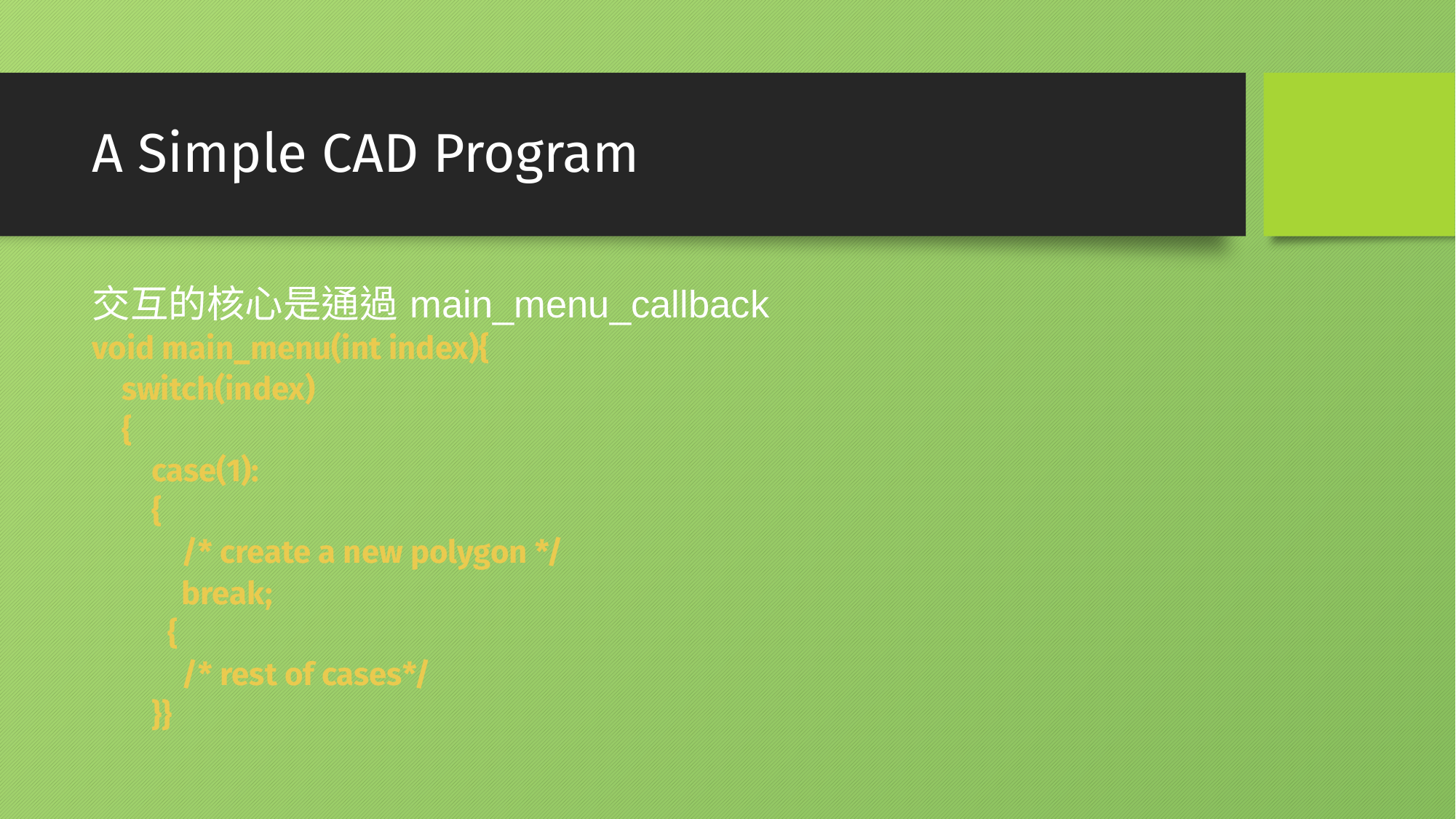

# A Simple CAD Program
交互的核心是通過 main_menu_callback
void main_menu(int index){
    switch(index)
    {
        case(1):
        {
            /* create a new polygon */
            break;
	    {
            /* rest of cases*/
        }}